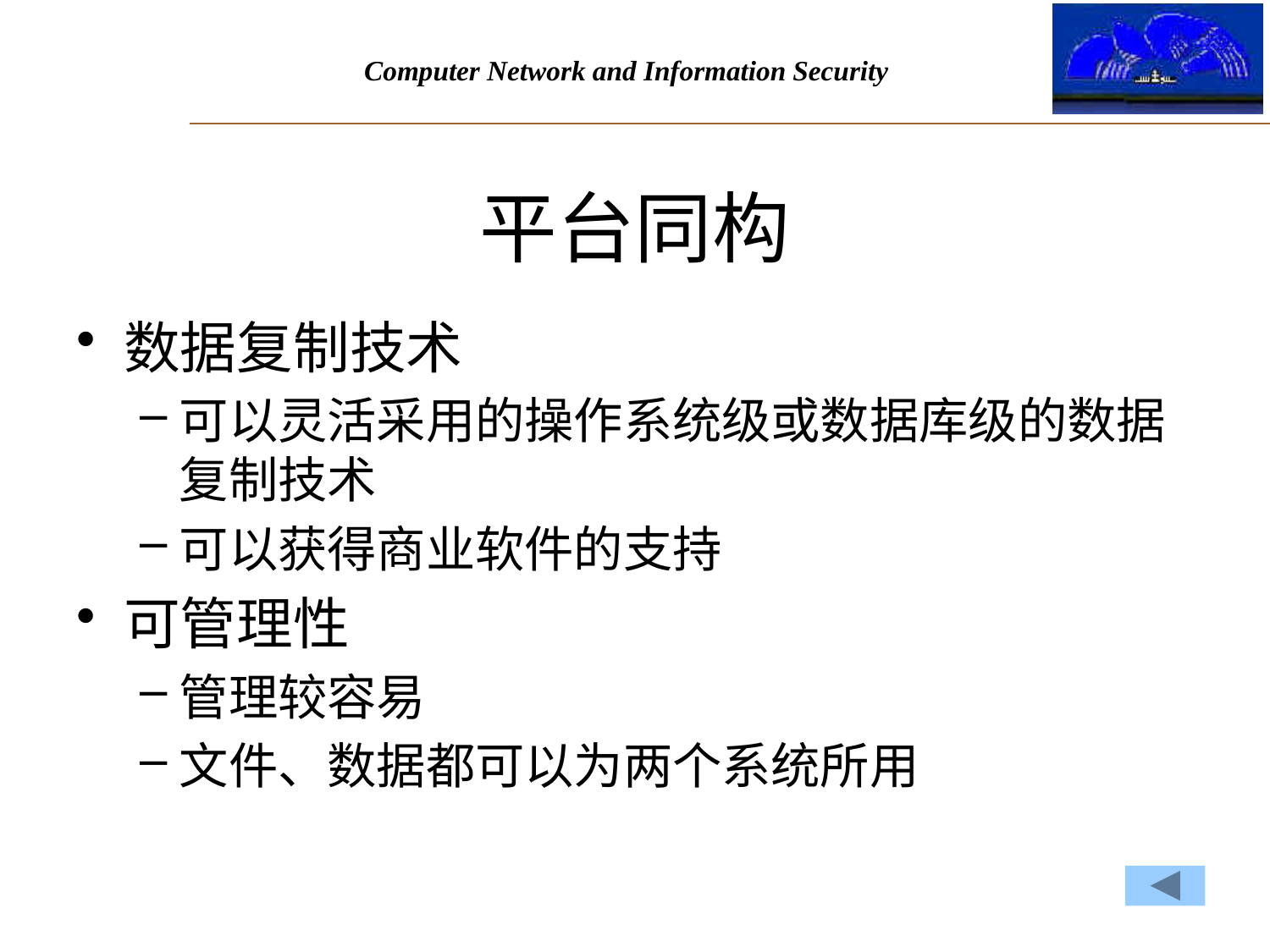

# 平台同构
数据复制技术
可以灵活采用的操作系统级或数据库级的数据复制技术
可以获得商业软件的支持
可管理性
管理较容易
文件、数据都可以为两个系统所用